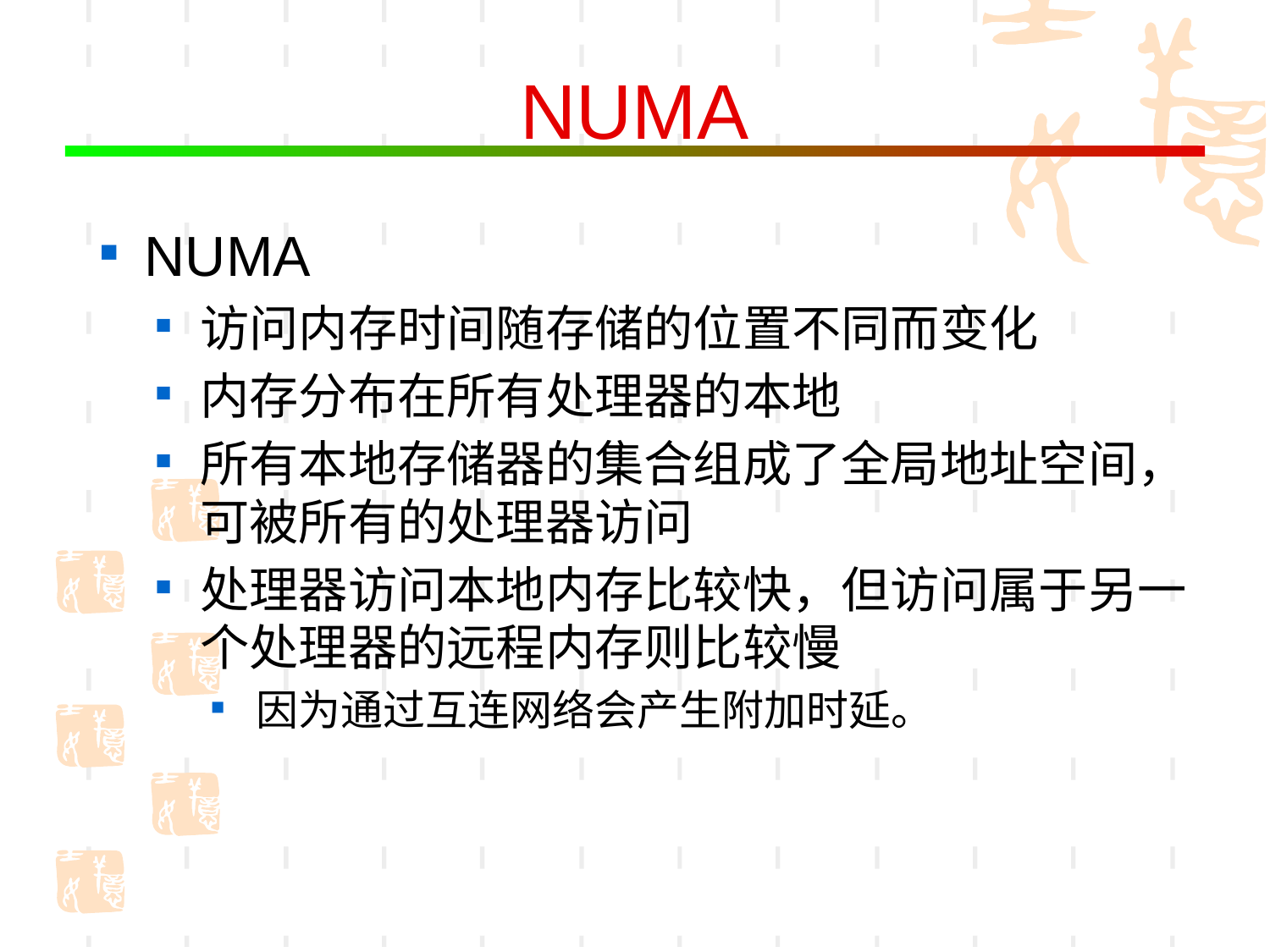

# NUMA
NUMA
访问内存时间随存储的位置不同而变化
内存分布在所有处理器的本地
所有本地存储器的集合组成了全局地址空间，可被所有的处理器访问
处理器访问本地内存比较快，但访问属于另一个处理器的远程内存则比较慢
因为通过互连网络会产生附加时延。